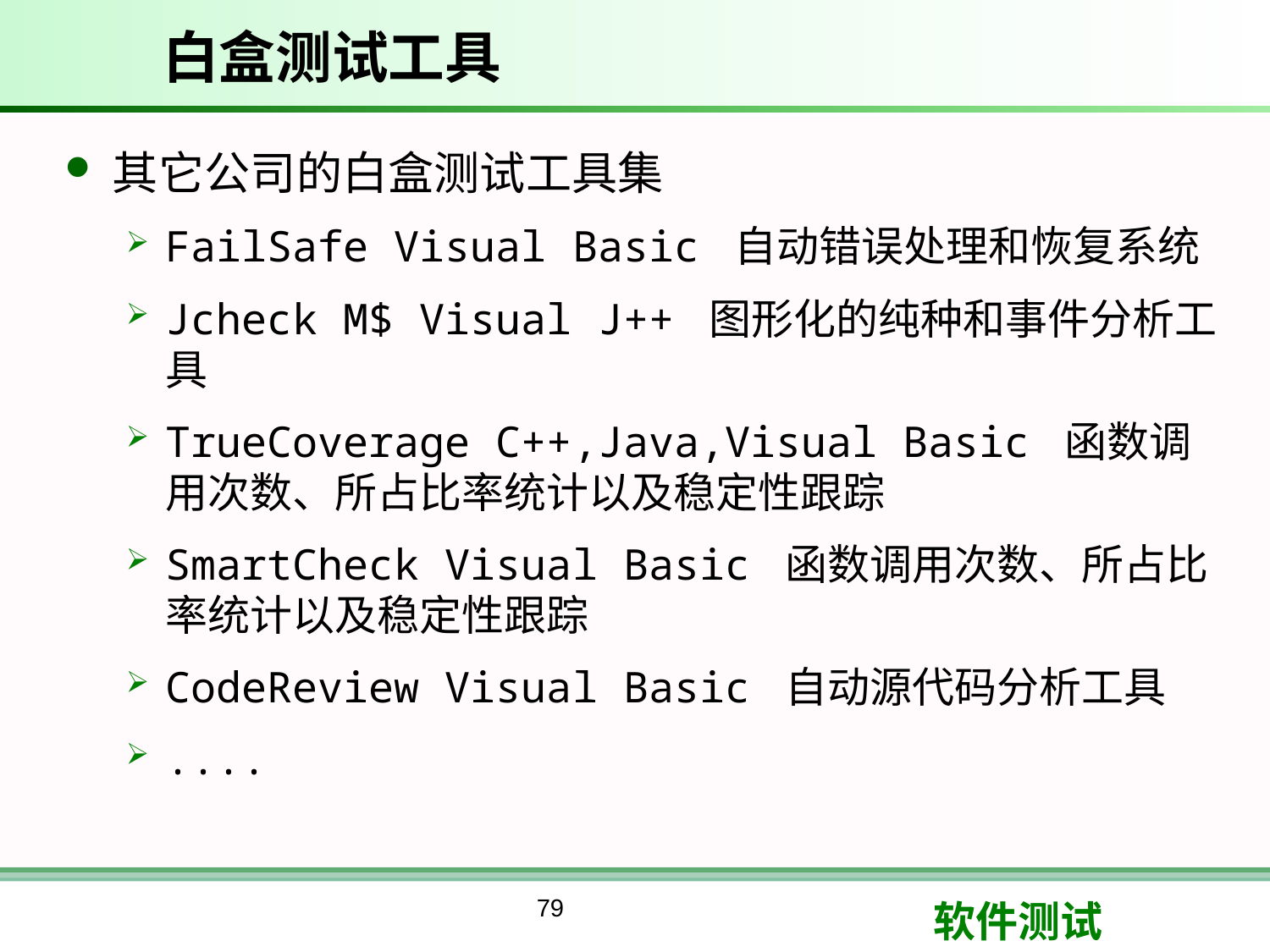

# 白盒测试工具
其它公司的白盒测试工具集
FailSafe Visual Basic 自动错误处理和恢复系统
Jcheck M$ Visual J++ 图形化的纯种和事件分析工具
TrueCoverage C++,Java,Visual Basic 函数调用次数、所占比率统计以及稳定性跟踪
SmartCheck Visual Basic 函数调用次数、所占比率统计以及稳定性跟踪
CodeReview Visual Basic 自动源代码分析工具
....
79